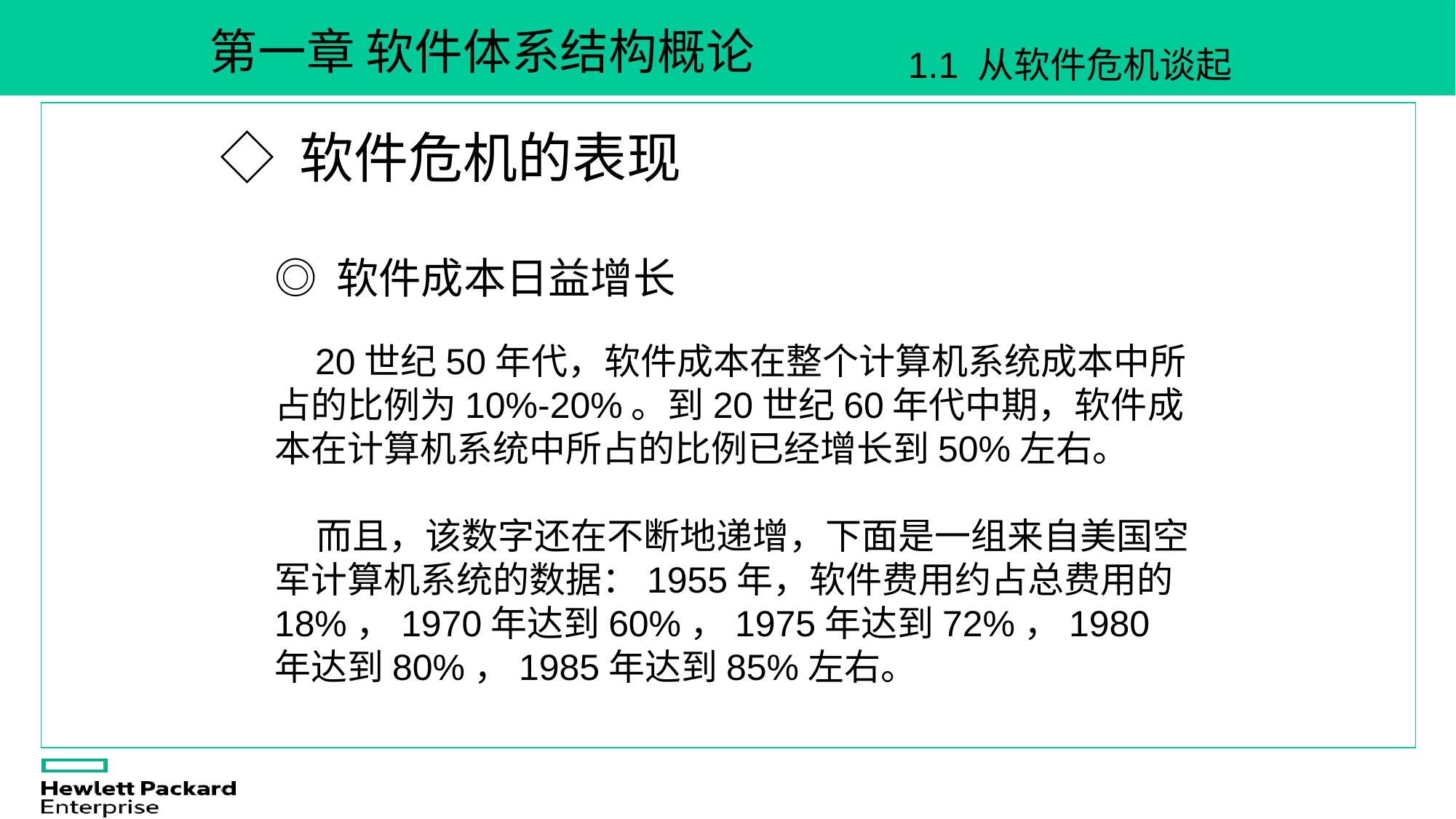

第一章 软件体系结构概论
1.1 从软件危机谈起

◇ 软件危机的表现
◎ 软件成本日益增长

    20世纪50年代，软件成本在整个计算机系统成本中所占的比例为10%-20%。到20世纪60年代中期，软件成本在计算机系统中所占的比例已经增长到50%左右。

    而且，该数字还在不断地递增，下面是一组来自美国空军计算机系统的数据：1955年，软件费用约占总费用的18%，1970年达到60%，1975年达到72%，1980年达到80%，1985年达到85%左右。